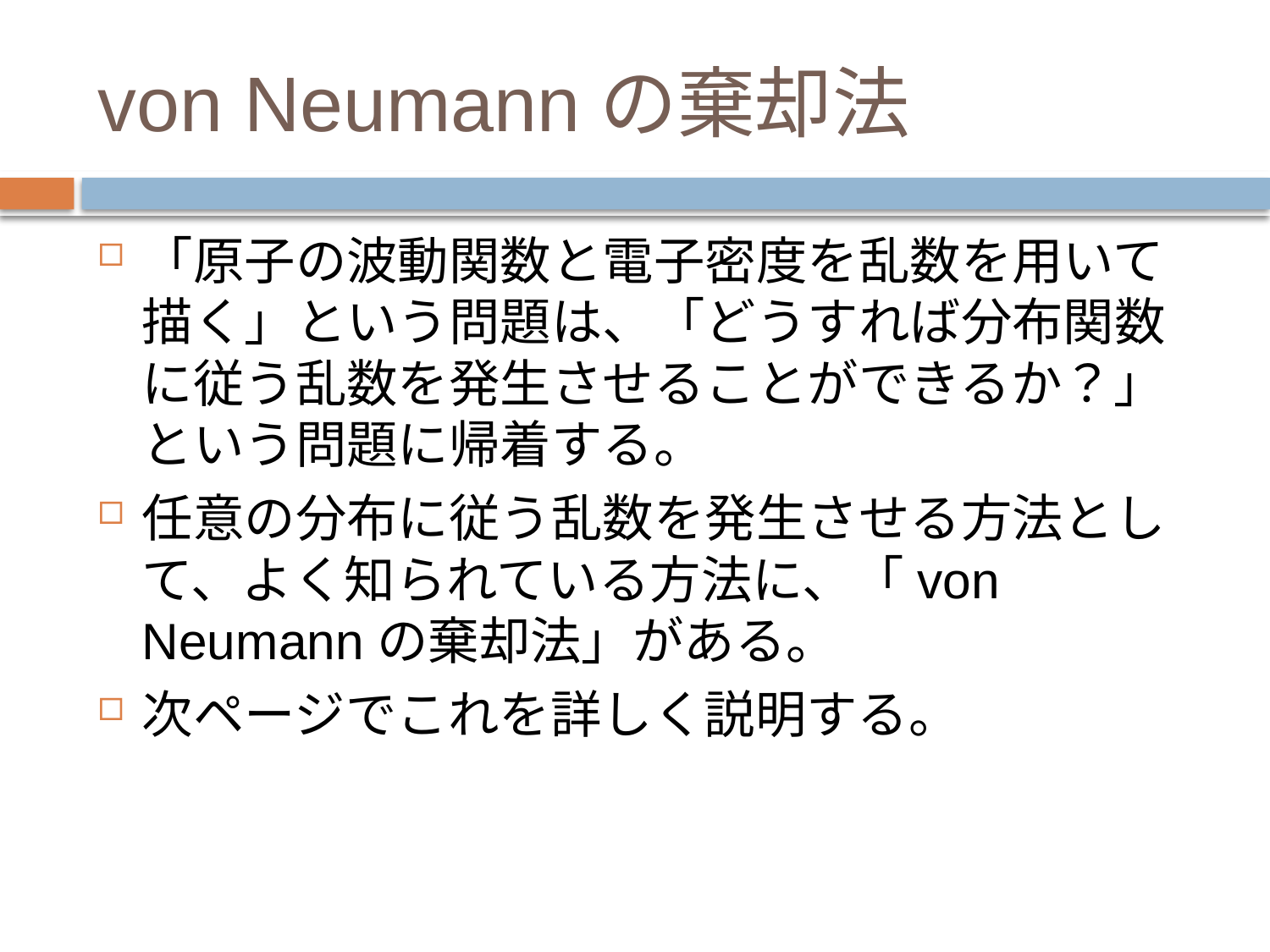

# von Neumannの棄却法
「原子の波動関数と電子密度を乱数を用いて描く」という問題は、「どうすれば分布関数に従う乱数を発生させることができるか？」という問題に帰着する。
任意の分布に従う乱数を発生させる方法として、よく知られている方法に、「von Neumannの棄却法」がある。
次ページでこれを詳しく説明する。